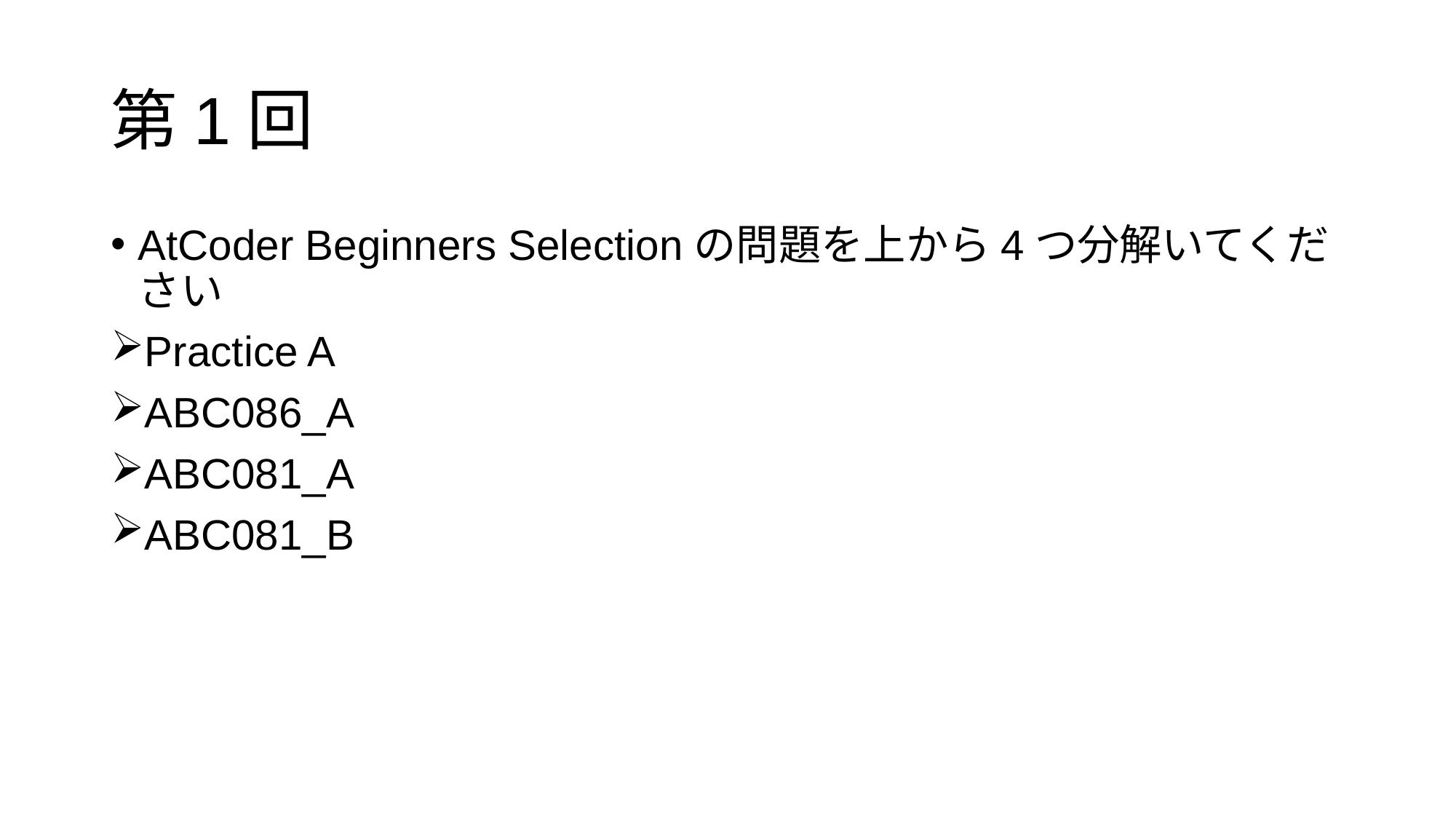

# 第1回
AtCoder Beginners Selectionの問題を上から4つ分解いてください
Practice A
ABC086_A
ABC081_A
ABC081_B